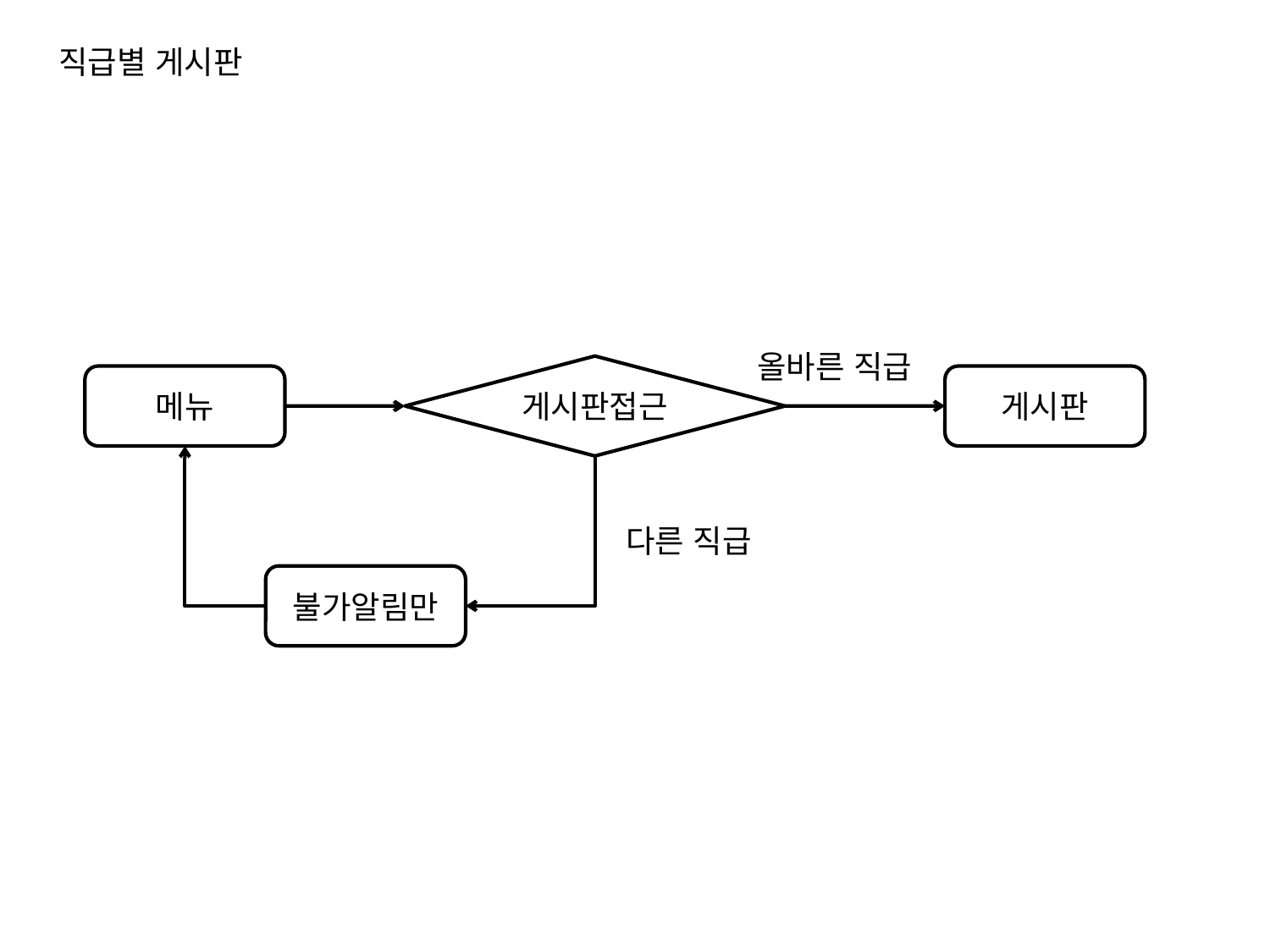

직급별 게시판
올바른 직급
게시판접근
메뉴
게시판
다른 직급
불가알림만